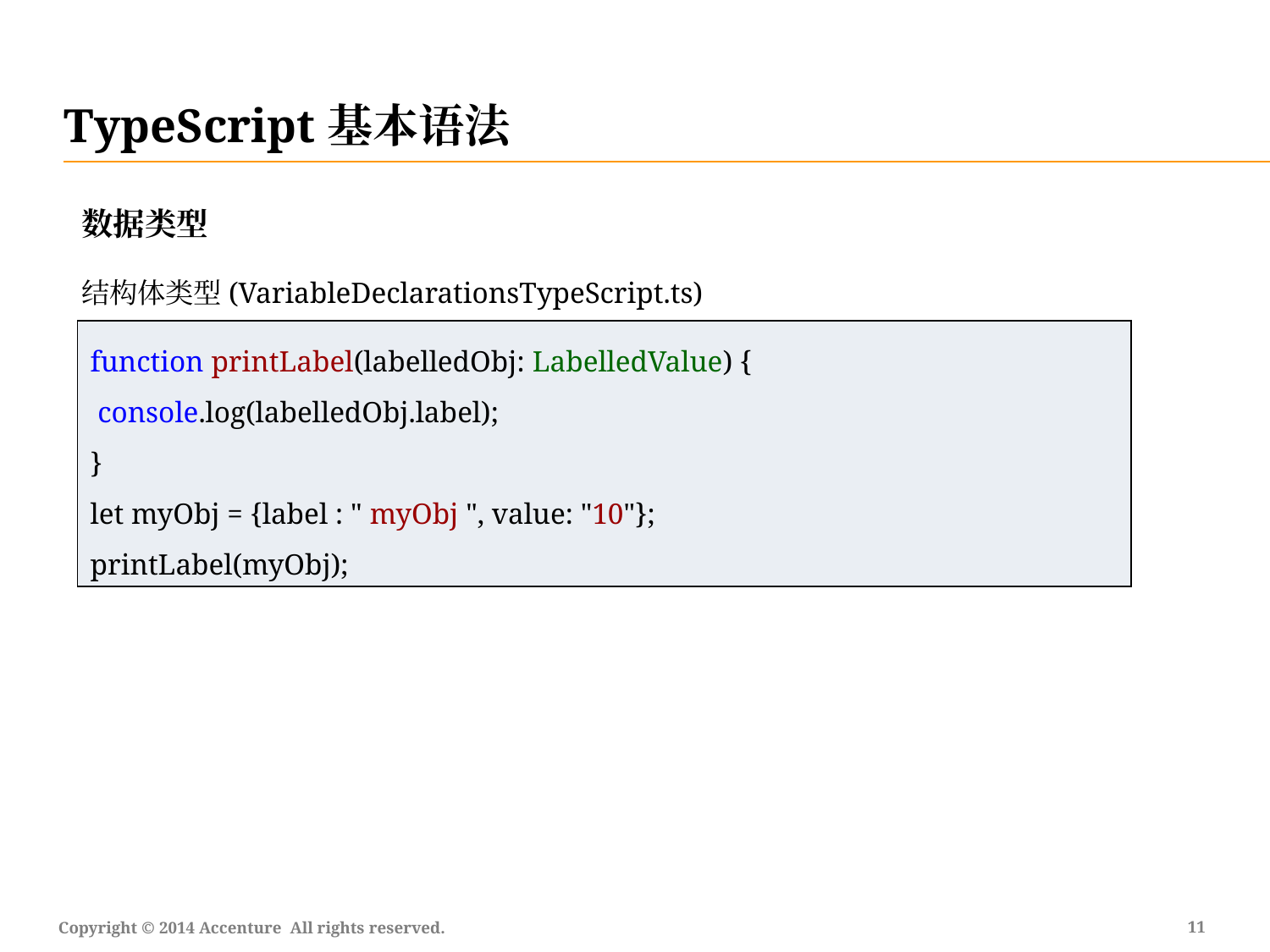

TypeScript基本语法
数据类型

结构体类型(VariableDeclarationsTypeScript.ts)

function printLabel(labelledObj: LabelledValue) {
 console.log(labelledObj.label);
}
let myObj = {label : " myObj ", value: "10"};
printLabel(myObj);
11
Copyright © 2014 Accenture  All rights reserved.